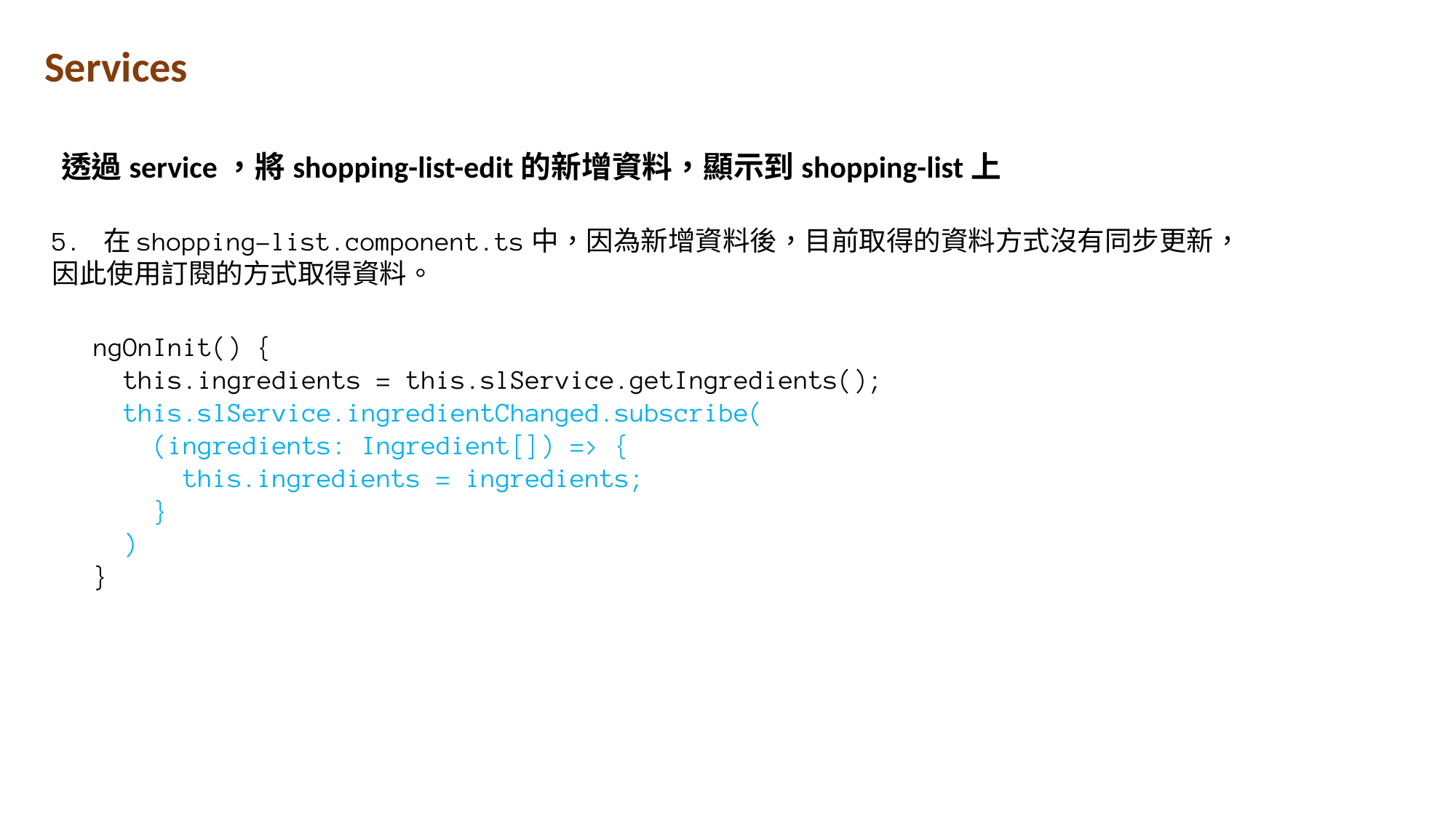

Services
透過service，將shopping-list-edit的新增資料，顯示到shopping-list上
5. 在shopping-list.component.ts中，因為新增資料後，目前取得的資料方式沒有同步更新，因此使用訂閱的方式取得資料。
  ngOnInit() {
    this.ingredients = this.slService.getIngredients();
    this.slService.ingredientChanged.subscribe(
      (ingredients: Ingredient[]) => {
        this.ingredients = ingredients;
      }
    )
  }